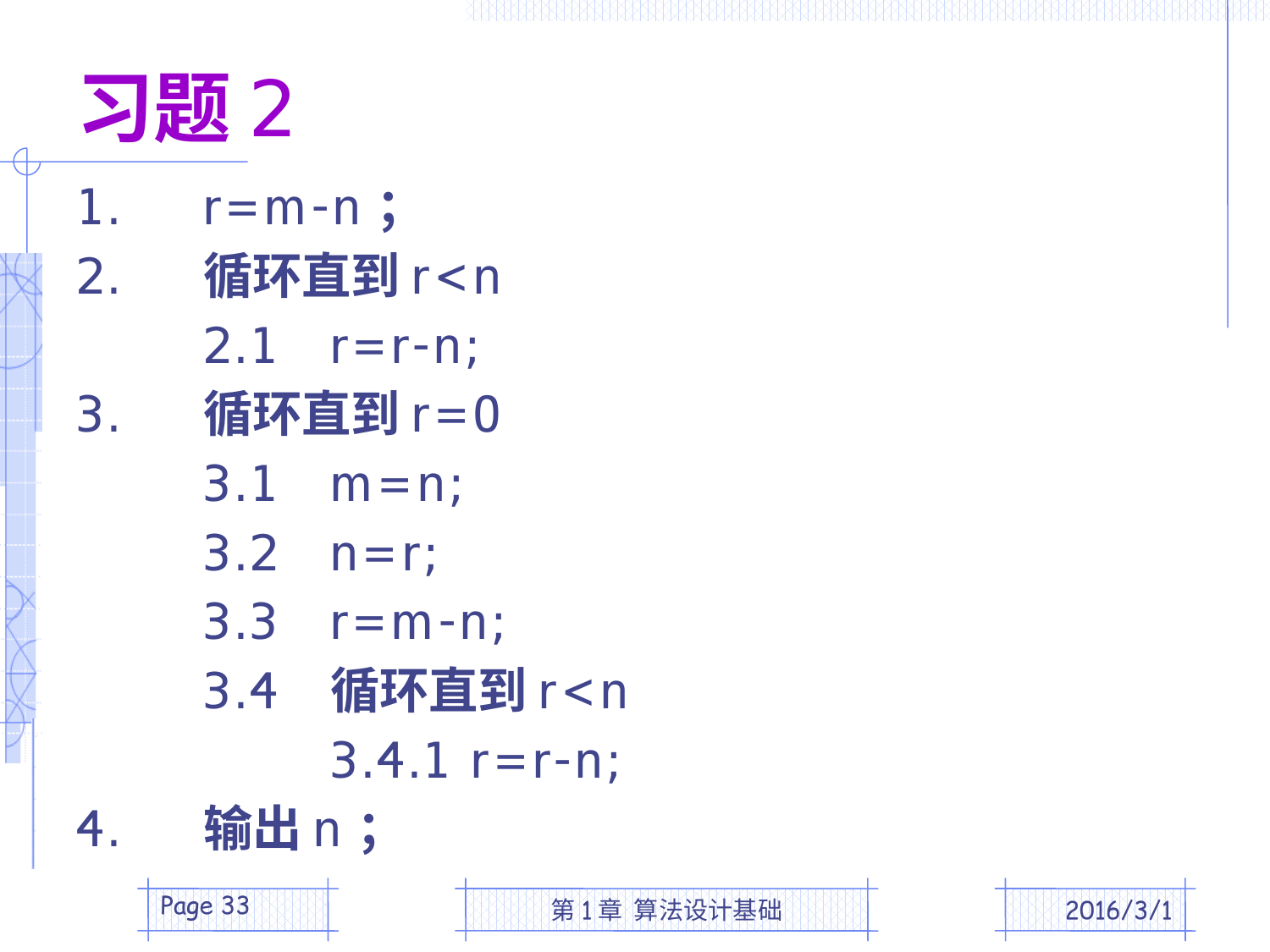

# 习题2
1.	r=m-n；
2.	循环直到r<n
	2.1	r=r-n;
3.	循环直到r=0
	3.1	m=n;
	3.2	n=r;
	3.3	r=m-n;
	3.4	循环直到r<n
		3.4.1	 r=r-n;
4.	输出n；

Page 33
第1章  算法设计基础
2016/3/1